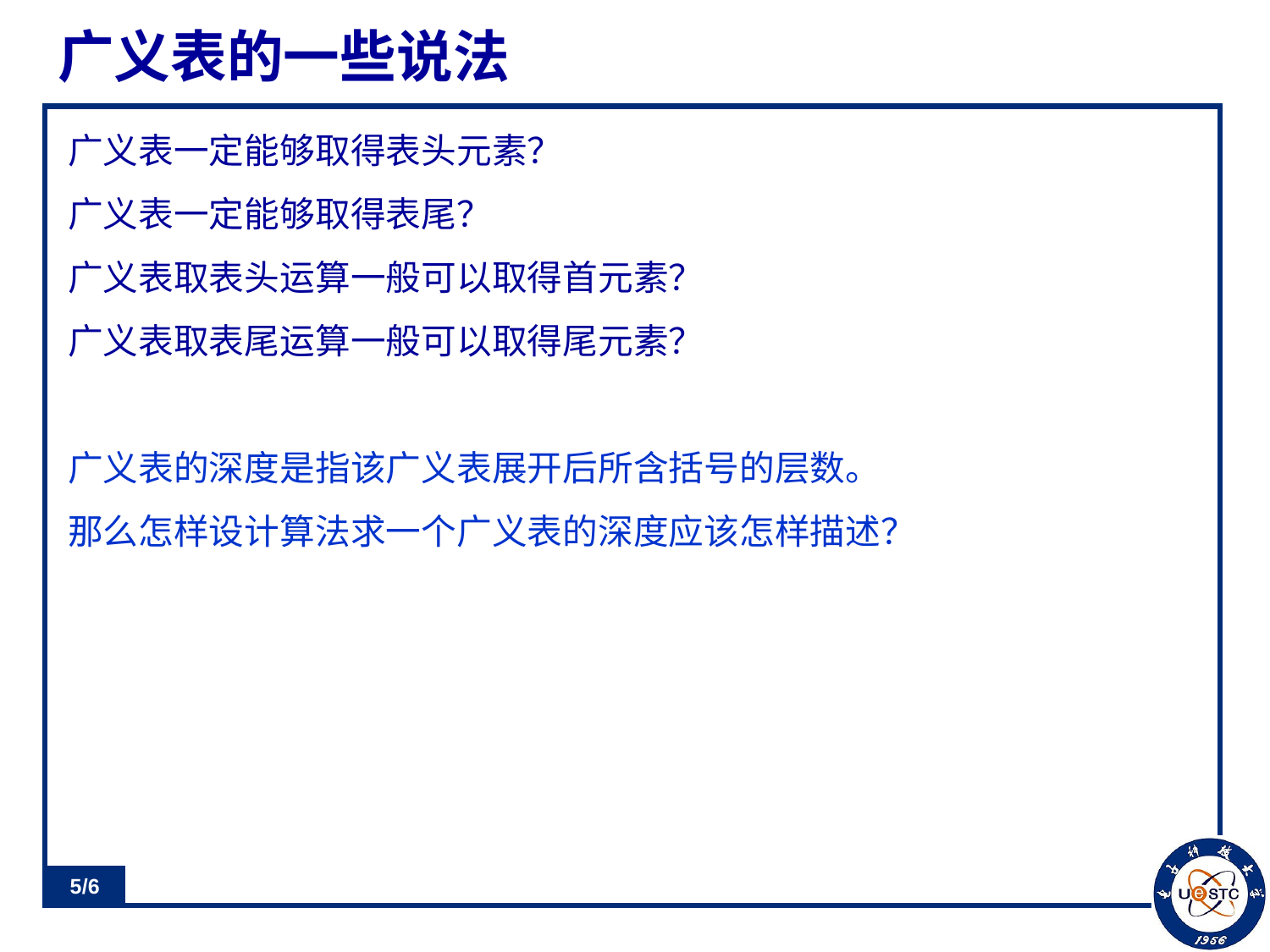

# 广义表的一些说法
广义表一定能够取得表头元素？
广义表一定能够取得表尾？
广义表取表头运算一般可以取得首元素？
广义表取表尾运算一般可以取得尾元素？

广义表的深度是指该广义表展开后所含括号的层数。
那么怎样设计算法求一个广义表的深度应该怎样描述？
5/6